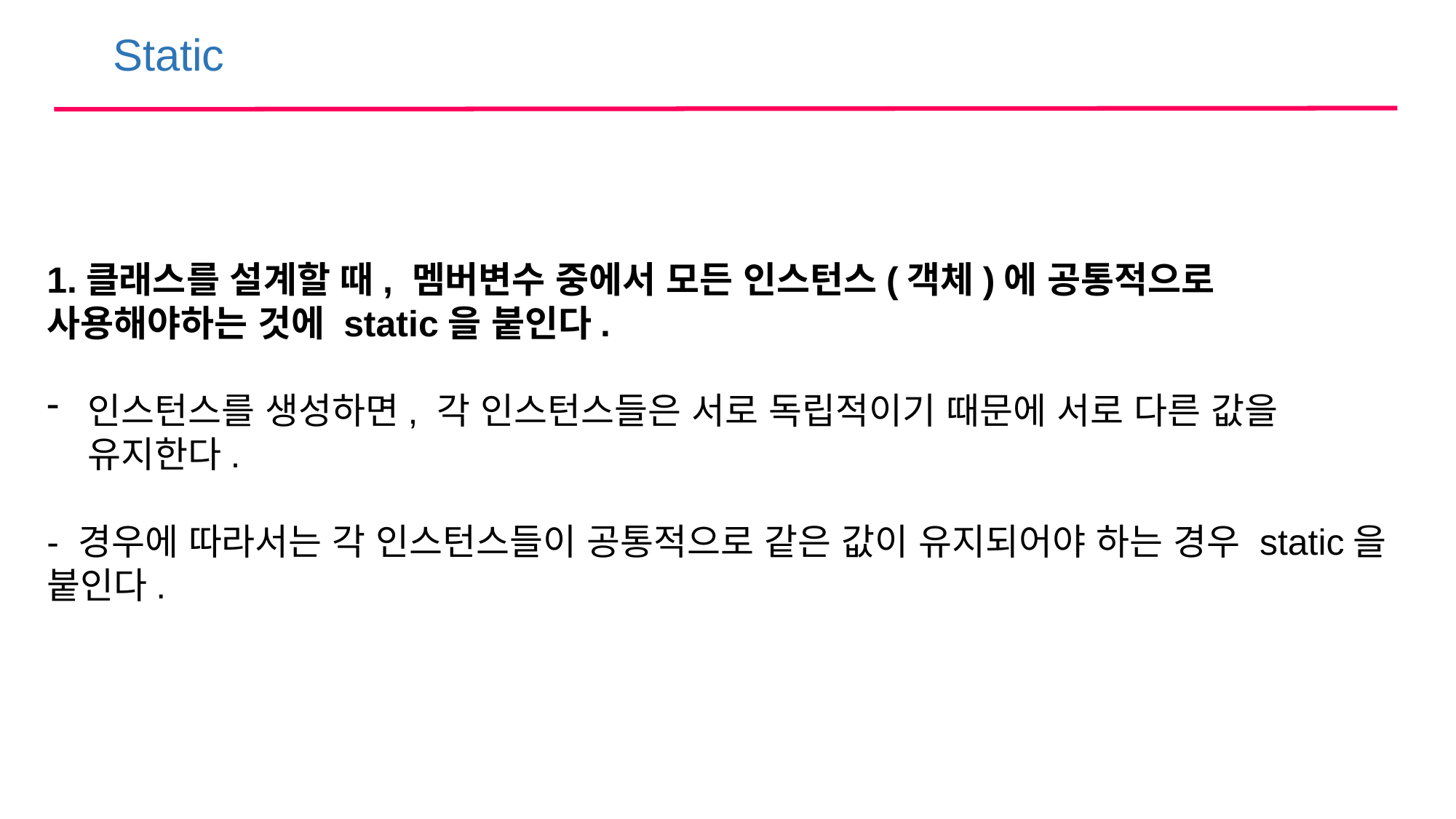

Static
1.클래스를 설계할 때, 멤버변수 중에서 모든 인스턴스(객체)에 공통적으로 사용해야하는 것에 static을 붙인다.

인스턴스를 생성하면, 각 인스턴스들은 서로 독립적이기 때문에 서로 다른 값을 유지한다.

- 경우에 따라서는 각 인스턴스들이 공통적으로 같은 값이 유지되어야 하는 경우 static을 붙인다.